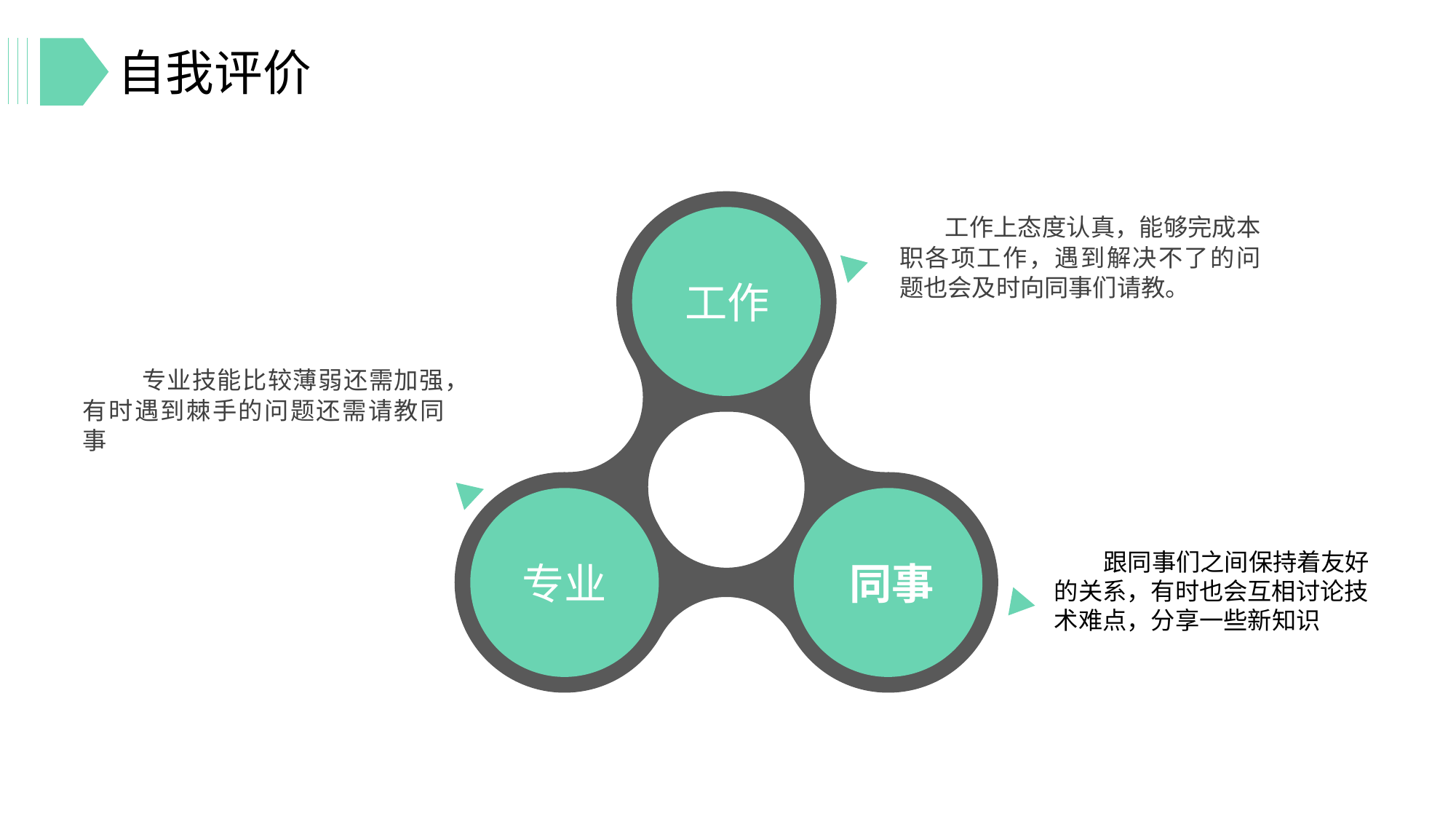

# 自我评价

       工作上态度认真，能够完成本职各项工作，遇到解决不了的问题也会及时向同事们请教。

工作
        专业技能比较薄弱还需加强，有时遇到棘手的问题还需请教同事

        跟同事们之间保持着友好的关系，有时也会互相讨论技术难点，分享一些新知识
专业
同事